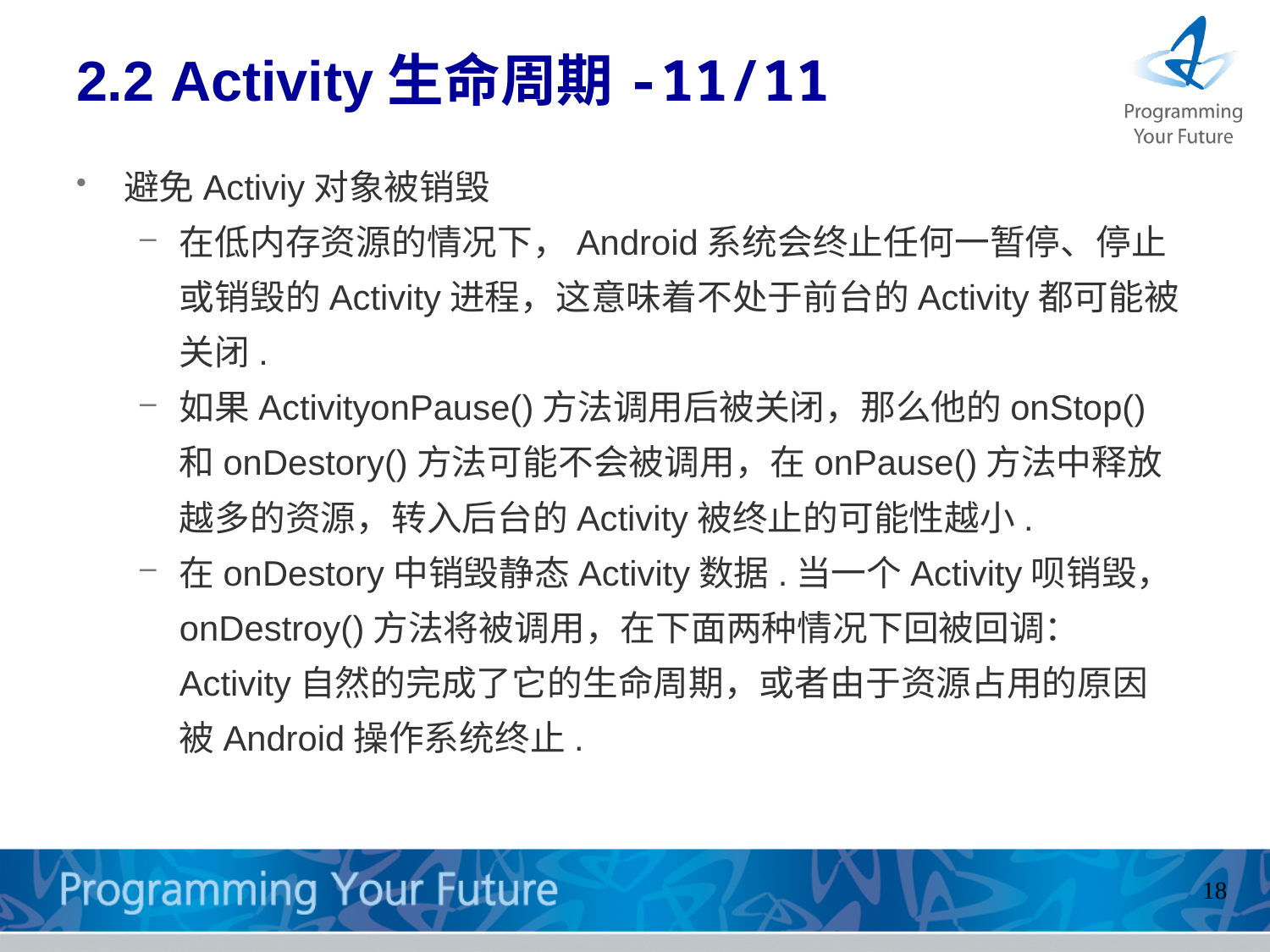

# 2.2 Activity生命周期-11/11
避免Activiy对象被销毁
在低内存资源的情况下，Android系统会终止任何一暂停、停止或销毁的Activity进程，这意味着不处于前台的Activity都可能被关闭.
如果ActivityonPause()方法调用后被关闭，那么他的onStop()和onDestory()方法可能不会被调用，在onPause()方法中释放越多的资源，转入后台的Activity被终止的可能性越小.
在onDestory中销毁静态Activity数据.当一个Activity呗销毁，onDestroy()方法将被调用，在下面两种情况下回被回调：Activity自然的完成了它的生命周期，或者由于资源占用的原因被Android操作系统终止.